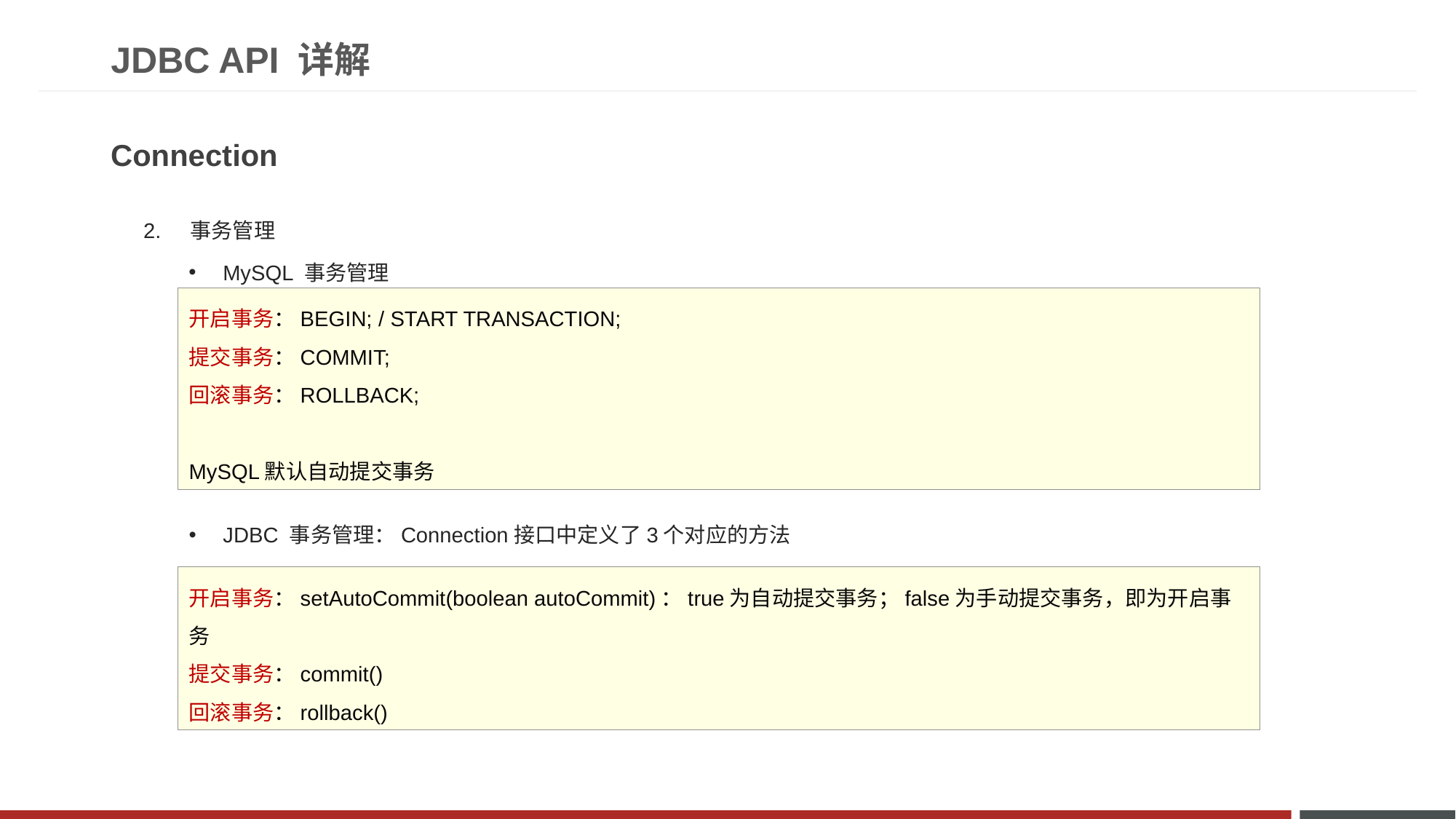

JDBC API 详解
Connection
2.    事务管理
MySQL 事务管理
开启事务：BEGIN; / START TRANSACTION;
提交事务：COMMIT;
回滚事务：ROLLBACK;

MySQL默认自动提交事务
JDBC 事务管理：Connection接口中定义了3个对应的方法
开启事务：setAutoCommit(boolean autoCommit)：true为自动提交事务；false为手动提交事务，即为开启事务
提交事务：commit()
回滚事务：rollback()